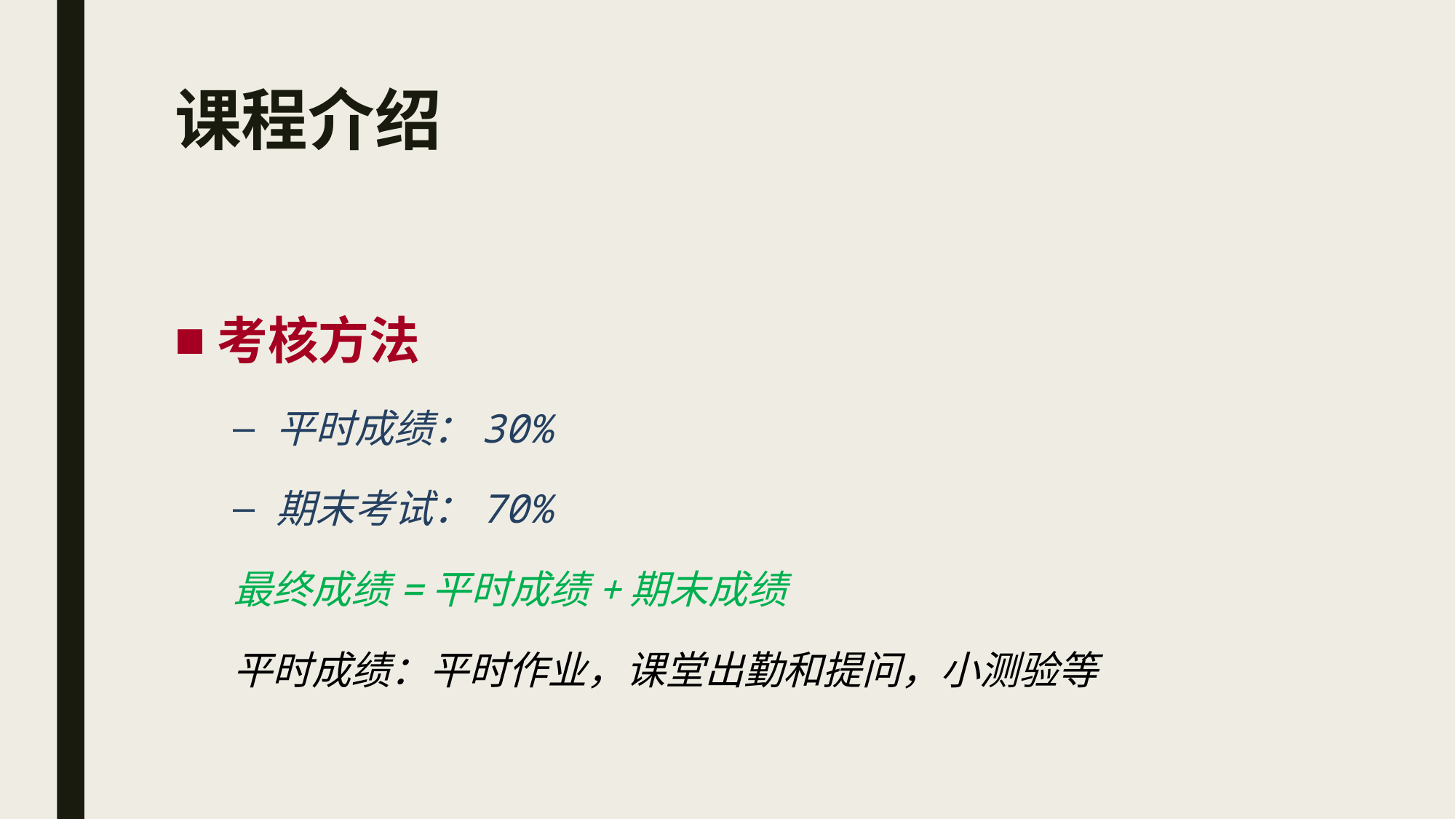

# 课程介绍
考核方法
平时成绩：30%
期末考试：70%
最终成绩=平时成绩+期末成绩
平时成绩：平时作业，课堂出勤和提问，小测验等